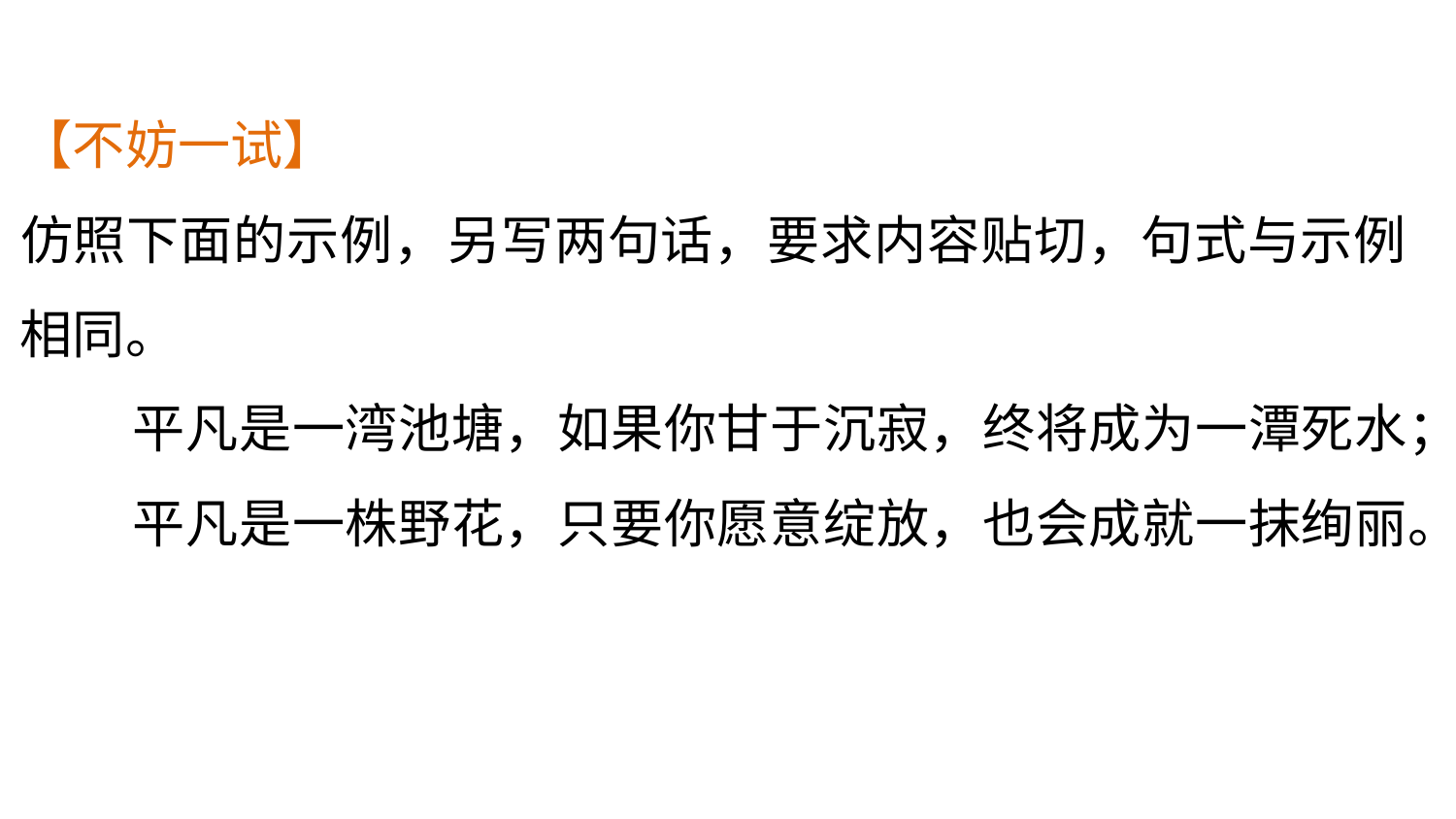

【不妨一试】
仿照下面的示例，另写两句话，要求内容贴切，句式与示例相同。
        平凡是一湾池塘，如果你甘于沉寂，终将成为一潭死水；
        平凡是一株野花，只要你愿意绽放，也会成就一抹绚丽。